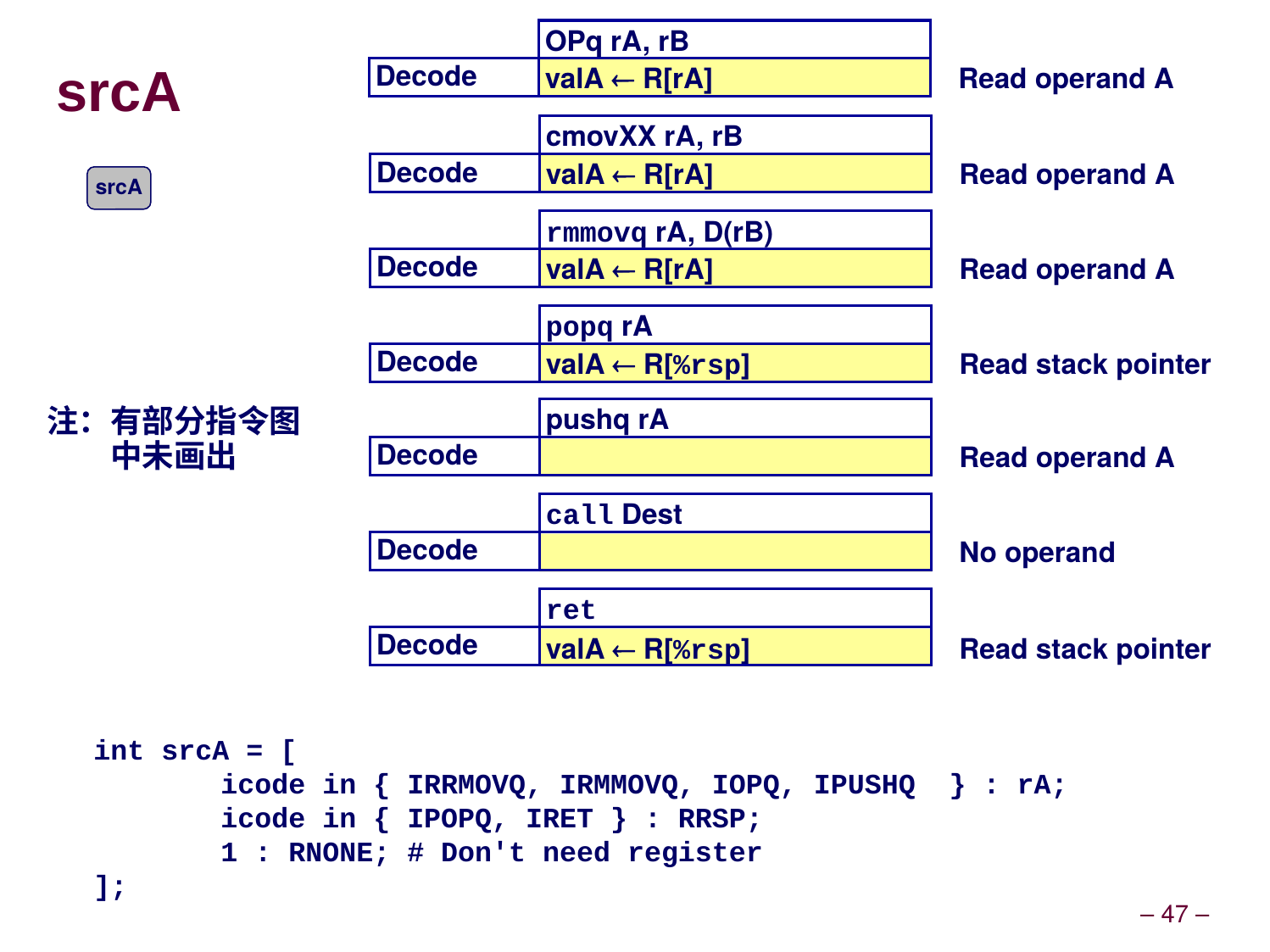

OPq rA, rB
Decode
valA ← R[rA]

Read operand A
cmovXX rA, rB
Decode
valA ← R[rA]

Read operand A
rmmovq rA, D(rB)
Decode
valA ← R[rA]

Read operand A
popq rA
Decode
valA ← R[%rsp]

Read stack pointer
pushq rA
Decode

Read operand A

call Dest
Decode

No operand

ret

Decode
valA ← R[%rsp]
Read stack pointer
# srcA
srcA
注：有部分指令图中未画出
int srcA = [
	icode in { IRRMOVQ, IRMMOVQ, IOPQ, IPUSHQ  } : rA;
	icode in { IPOPQ, IRET } : RRSP;
	1 : RNONE; # Don't need register
];